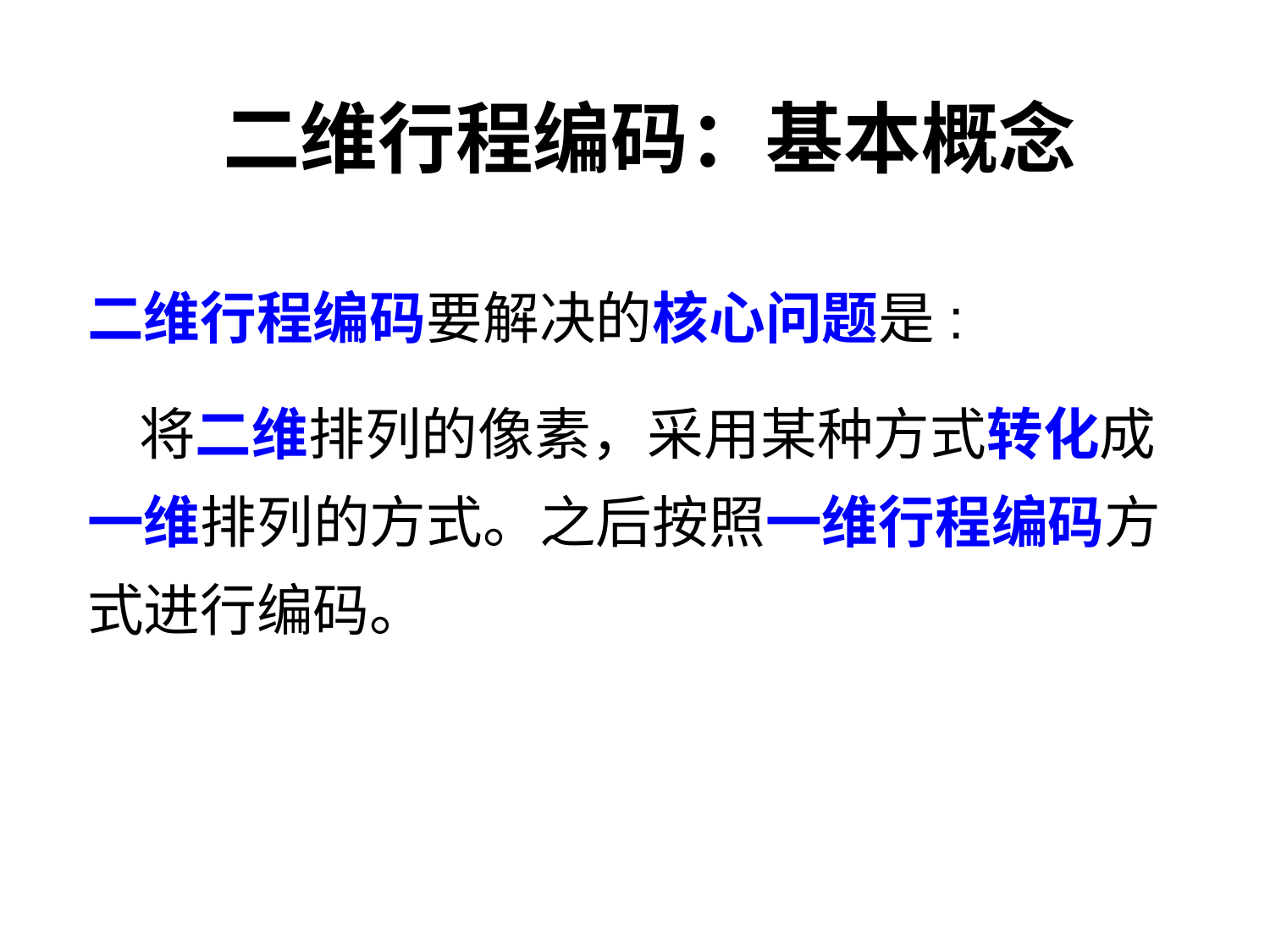

# 二维行程编码：基本概念
二维行程编码要解决的核心问题是:
   将二维排列的像素，采用某种方式转化成一维排列的方式。之后按照一维行程编码方式进行编码。